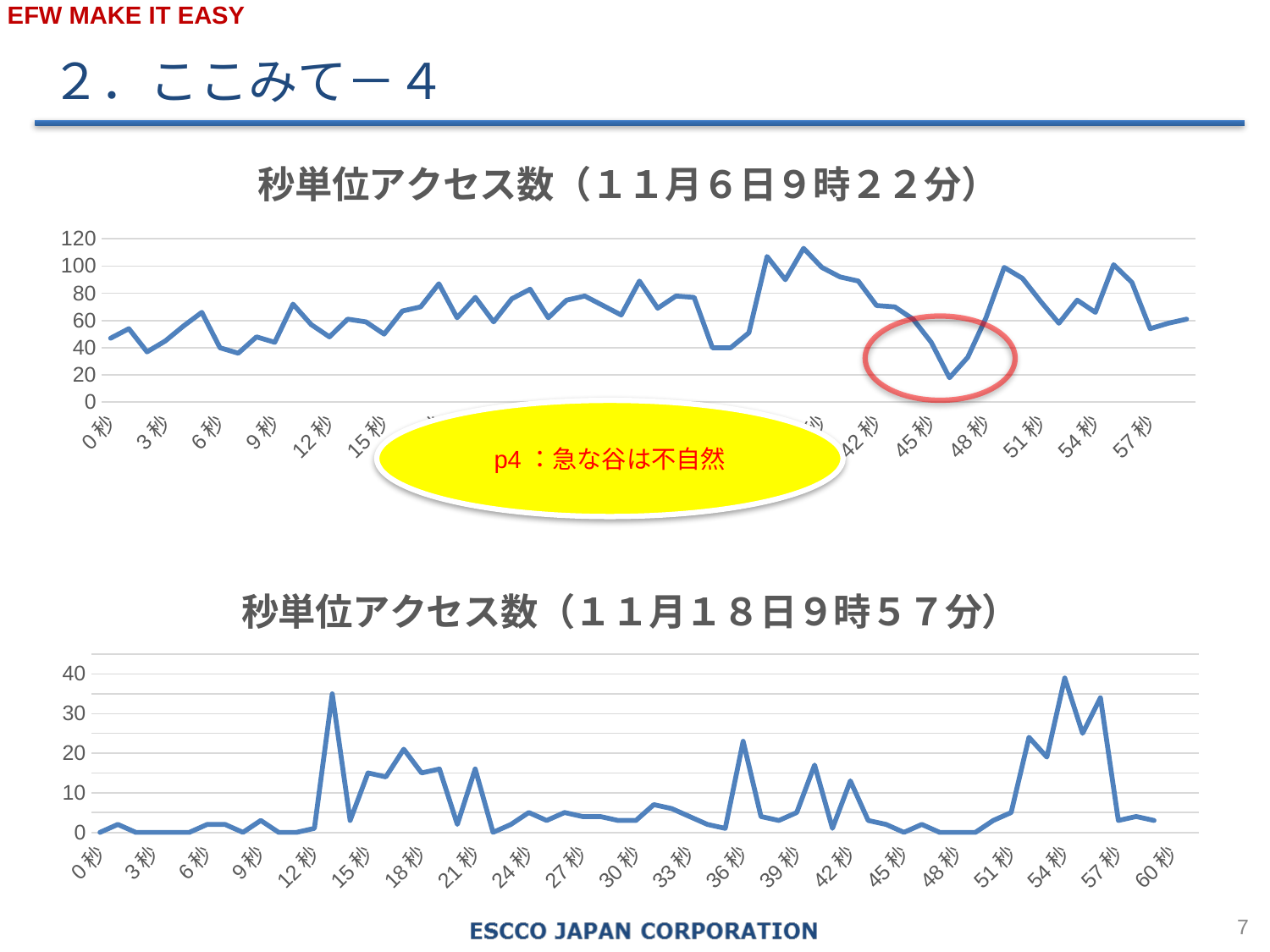

２．ここみて－４

### Chart: 秒単位アクセス数（１１月６日９時２２分）

| Category | 2019/11/06 09時22 アクセス数 |
|---|---|
| 0秒 | 47.0 |
| 1秒 | 54.0 |
| 2秒 | 37.0 |
| 3秒 | 45.0 |
| 4秒 | 56.0 |
| 5秒 | 66.0 |
| 6秒 | 40.0 |
| 7秒 | 36.0 |
| 8秒 | 48.0 |
| 9秒 | 44.0 |
| 10秒 | 72.0 |
| 11秒 | 57.0 |
| 12秒 | 48.0 |
| 13秒 | 61.0 |
| 14秒 | 59.0 |
| 15秒 | 50.0 |
| 16秒 | 67.0 |
| 17秒 | 70.0 |
| 18秒 | 87.0 |
| 19秒 | 62.0 |
| 20秒 | 77.0 |
| 21秒 | 59.0 |
| 22秒 | 76.0 |
| 23秒 | 83.0 |
| 24秒 | 62.0 |
| 25秒 | 75.0 |
| 26秒 | 78.0 |
| 27秒 | 71.0 |
| 28秒 | 64.0 |
| 29秒 | 89.0 |
| 30秒 | 69.0 |
| 31秒 | 78.0 |
| 32秒 | 77.0 |
| 33秒 | 40.0 |
| 34秒 | 40.0 |
| 35秒 | 51.0 |
| 36秒 | 107.0 |
| 37秒 | 90.0 |
| 38秒 | 113.0 |
| 39秒 | 99.0 |
| 40秒 | 92.0 |
| 41秒 | 89.0 |
| 42秒 | 71.0 |
| 43秒 | 70.0 |
| 44秒 | 61.0 |
| 45秒 | 44.0 |
| 46秒 | 18.0 |
| 47秒 | 33.0 |
| 48秒 | 62.0 |
| 49秒 | 99.0 |
| 50秒 | 91.0 |
| 51秒 | 74.0 |
| 52秒 | 58.0 |
| 53秒 | 75.0 |
| 54秒 | 66.0 |
| 55秒 | 101.0 |
| 56秒 | 88.0 |
| 57秒 | 54.0 |
| 58秒 | 58.0 |
| 59秒 | 61.0 |
p4：急な谷は不自然

### Chart: 秒単位アクセス数（１１月１８日９時５７分）

| Category | アクセス数18日９時57 |
|---|---|
| 0秒 | 0.0 |
| 1秒 | 2.0 |
| 2秒 | 0.0 |
| 3秒 | 0.0 |
| 4秒 | 0.0 |
| 5秒 | 0.0 |
| 6秒 | 2.0 |
| 7秒 | 2.0 |
| 8秒 | 0.0 |
| 9秒 | 3.0 |
| 10秒 | 0.0 |
| 11秒 | 0.0 |
| 12秒 | 1.0 |
| 13秒 | 35.0 |
| 14秒 | 3.0 |
| 15秒 | 15.0 |
| 16秒 | 14.0 |
| 17秒 | 21.0 |
| 18秒 | 15.0 |
| 19秒 | 16.0 |
| 20秒 | 2.0 |
| 21秒 | 16.0 |
| 22秒 | 0.0 |
| 23秒 | 2.0 |
| 24秒 | 5.0 |
| 25秒 | 3.0 |
| 26秒 | 5.0 |
| 27秒 | 4.0 |
| 28秒 | 4.0 |
| 29秒 | 3.0 |
| 30秒 | 3.0 |
| 31秒 | 7.0 |
| 32秒 | 6.0 |
| 33秒 | 4.0 |
| 34秒 | 2.0 |
| 35秒 | 1.0 |
| 36秒 | 23.0 |
| 37秒 | 4.0 |
| 38秒 | 3.0 |
| 39秒 | 5.0 |
| 40秒 | 17.0 |
| 41秒 | 1.0 |
| 42秒 | 13.0 |
| 43秒 | 3.0 |
| 44秒 | 2.0 |
| 45秒 | 0.0 |
| 46秒 | 2.0 |
| 47秒 | 0.0 |
| 48秒 | 0.0 |
| 49秒 | 0.0 |
| 50秒 | 3.0 |
| 51秒 | 5.0 |
| 52秒 | 24.0 |
| 53秒 | 19.0 |
| 54秒 | 39.0 |
| 55秒 | 25.0 |
| 56秒 | 34.0 |
| 57秒 | 3.0 |
| 58秒 | 4.0 |
| 59秒 | 3.0 |
| 60秒 | None |
| 61秒 | None |
7